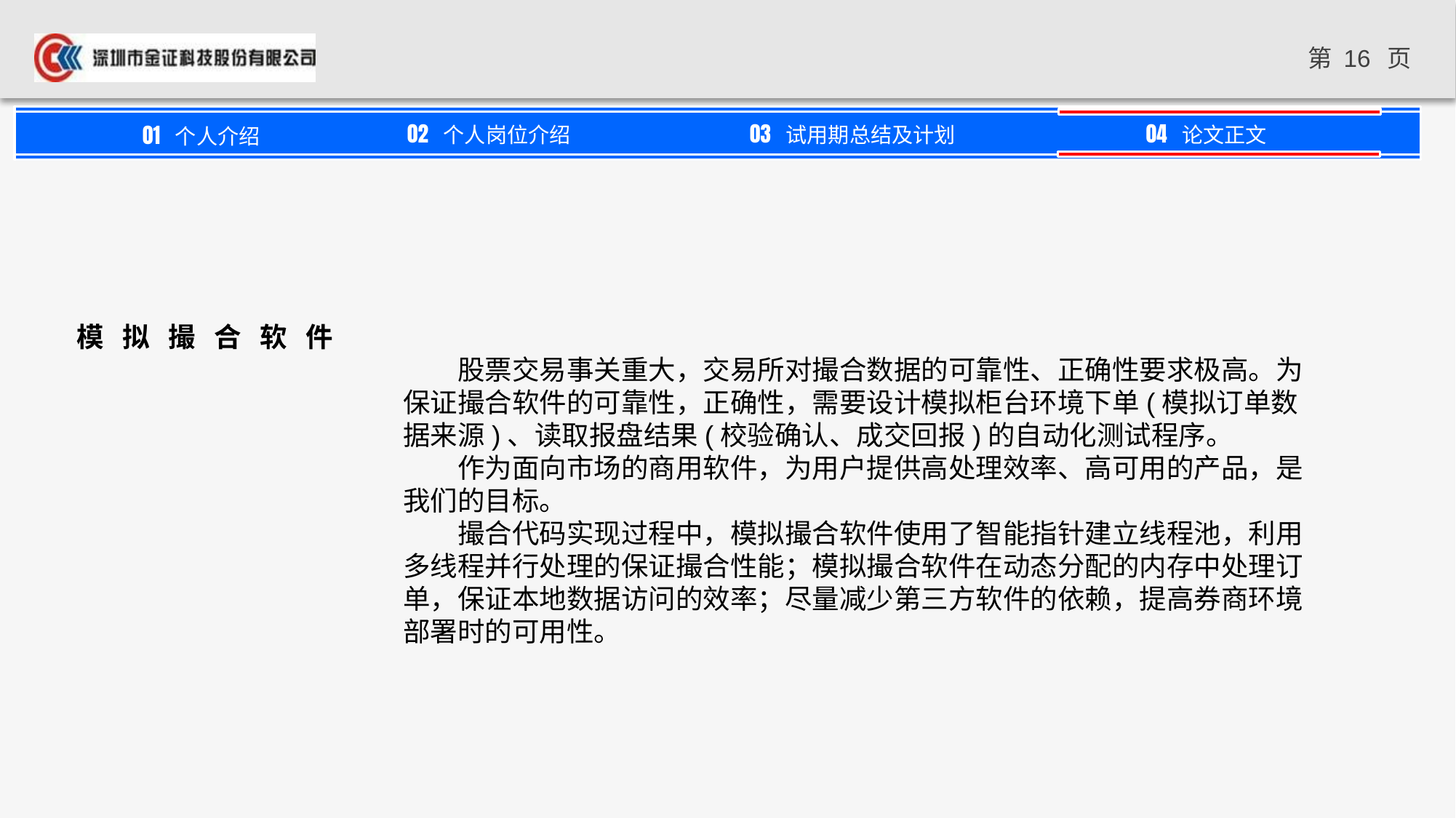

模   拟   撮   合   软   件

股票交易事关重大，交易所对撮合数据的可靠性、正确性要求极高。为保证撮合软件的可靠性，正确性，需要设计模拟柜台环境下单(模拟订单数据来源)、读取报盘结果(校验确认、成交回报)的自动化测试程序。
作为面向市场的商用软件，为用户提供高处理效率、高可用的产品，是我们的目标。
撮合代码实现过程中，模拟撮合软件使用了智能指针建立线程池，利用多线程并行处理的保证撮合性能；模拟撮合软件在动态分配的内存中处理订单，保证本地数据访问的效率；尽量减少第三方软件的依赖，提高券商环境部署时的可用性。